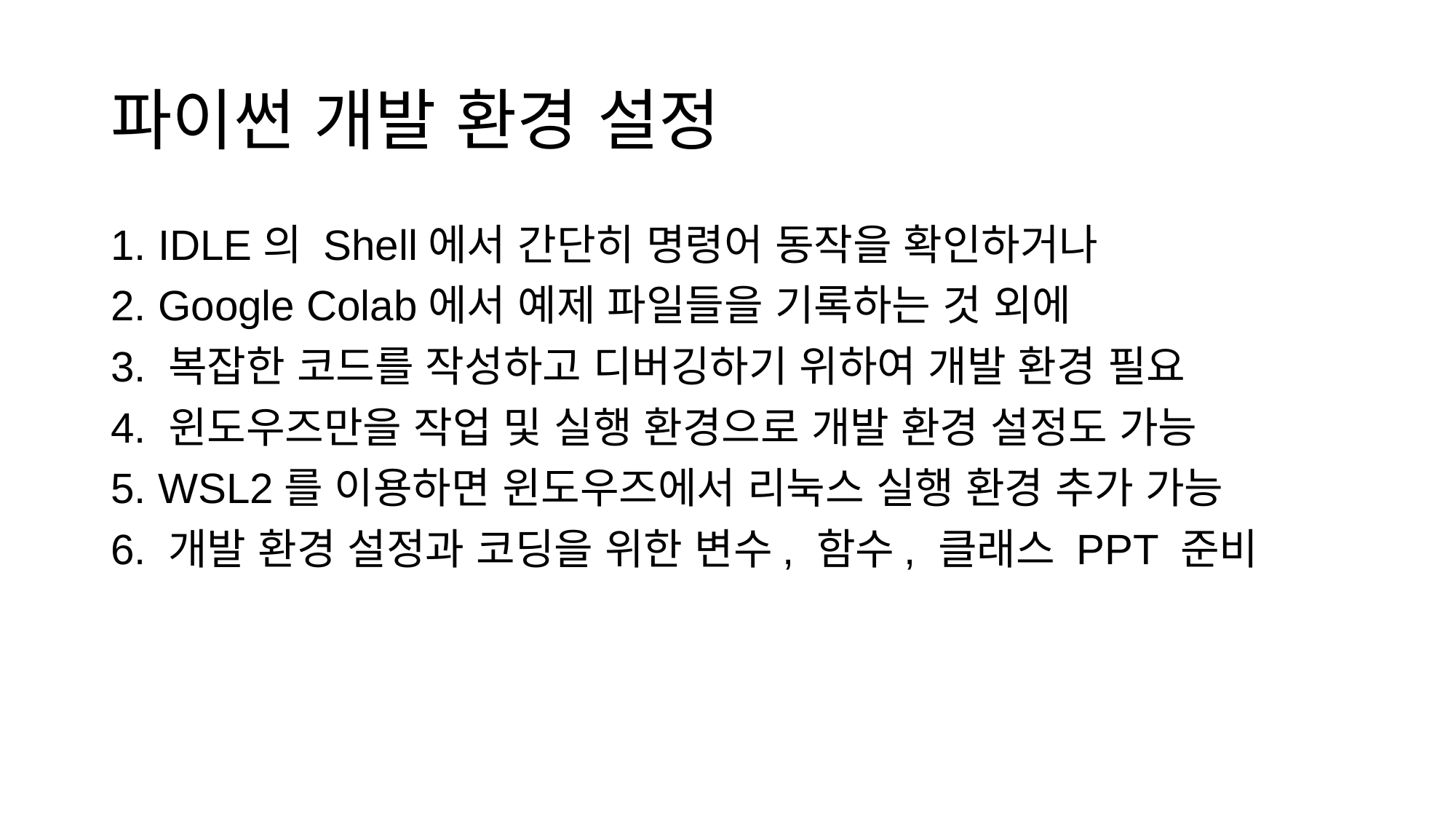

# 파이썬 개발 환경 설정
1. IDLE의 Shell에서 간단히 명령어 동작을 확인하거나
2. Google Colab에서 예제 파일들을 기록하는 것 외에
3. 복잡한 코드를 작성하고 디버깅하기 위하여 개발 환경 필요
4. 윈도우즈만을 작업 및 실행 환경으로 개발 환경 설정도 가능
5. WSL2를 이용하면 윈도우즈에서 리눅스 실행 환경 추가 가능
6. 개발 환경 설정과 코딩을 위한 변수, 함수, 클래스 PPT 준비